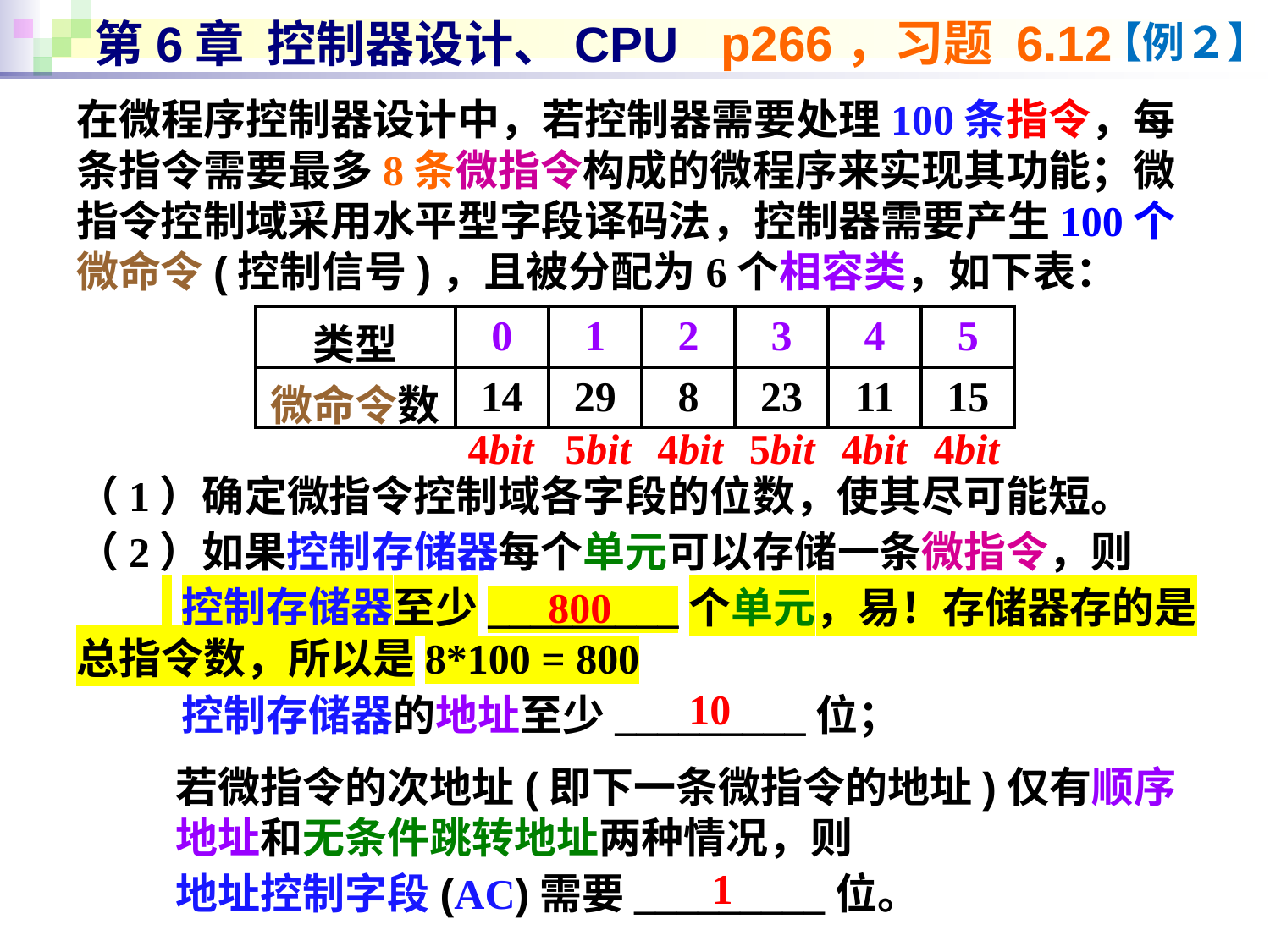

p266，习题 6.12
# 第6章  控制器设计、CPU
【例２】
在微程序控制器设计中，若控制器需要处理100条指令，每条指令需要最多8条微指令构成的微程序来实现其功能；微指令控制域采用水平型字段译码法，控制器需要产生100个微命令(控制信号)，且被分配为6个相容类，如下表：

（1）确定微指令控制域各字段的位数，使其尽可能短。
（2）如果控制存储器每个单元可以存储一条微指令，则
          控制存储器至少_________个单元，易！存储器存的是总指令数，所以是8*100 = 800
          控制存储器的地址至少_________位；
若微指令的次地址(即下一条微指令的地址)仅有顺序地址和无条件跳转地址两种情况，则
地址控制字段(AC)需要_________位。

| 类型 | 0 | 1 | 2 | 3 | 4 | 5 |
| --- | --- | --- | --- | --- | --- | --- |
| 微命令数 | 14 | 29 | 8 | 23 | 11 | 15 |
4bit
5bit
4bit
5bit
4bit
4bit
800
10
1
61